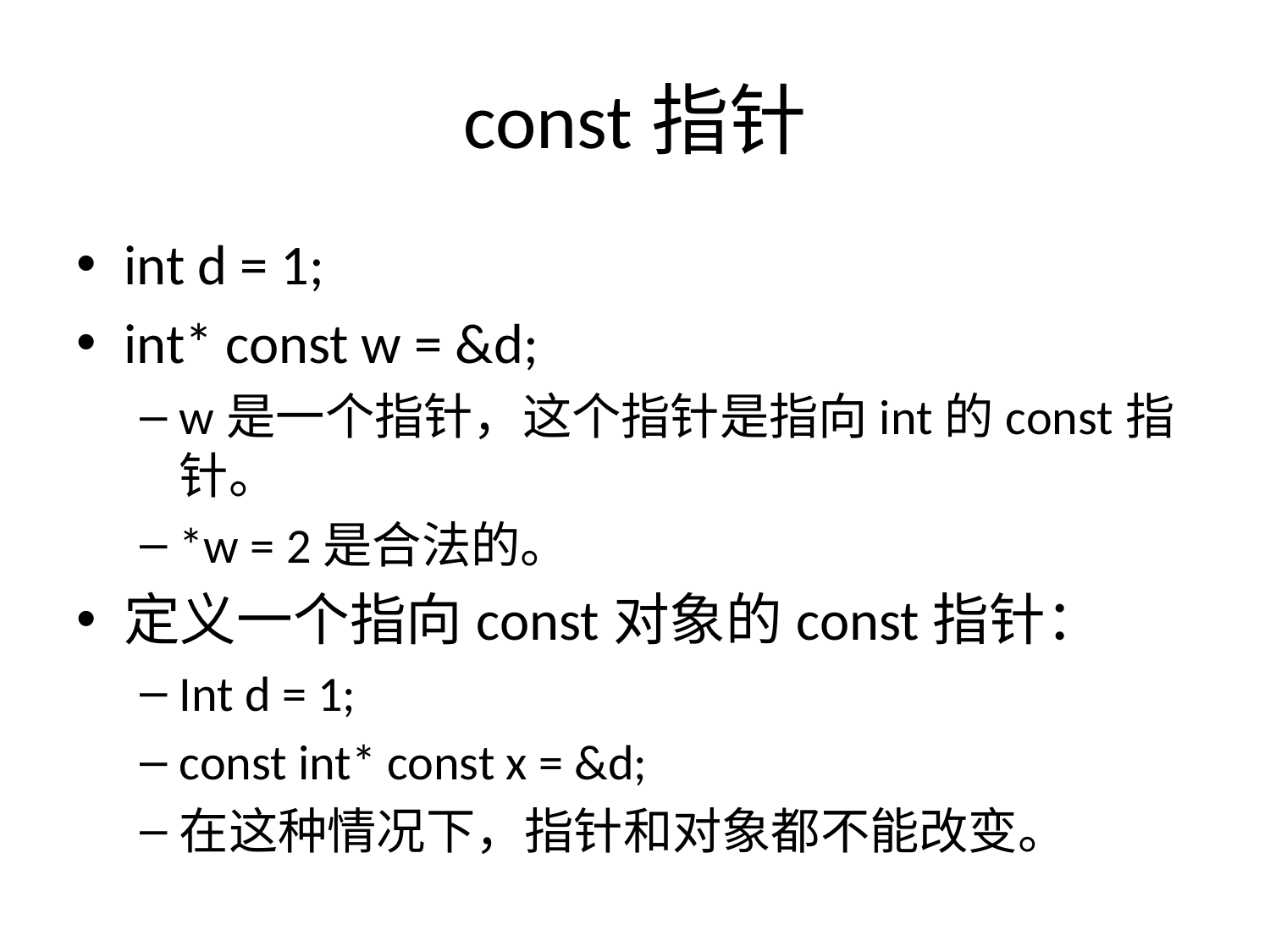

# const指针
int d = 1;
int* const w = &d;
w是一个指针，这个指针是指向int的const指针。
*w = 2是合法的。
定义一个指向const对象的const指针：
Int d = 1;
const int* const x = &d;
在这种情况下，指针和对象都不能改变。